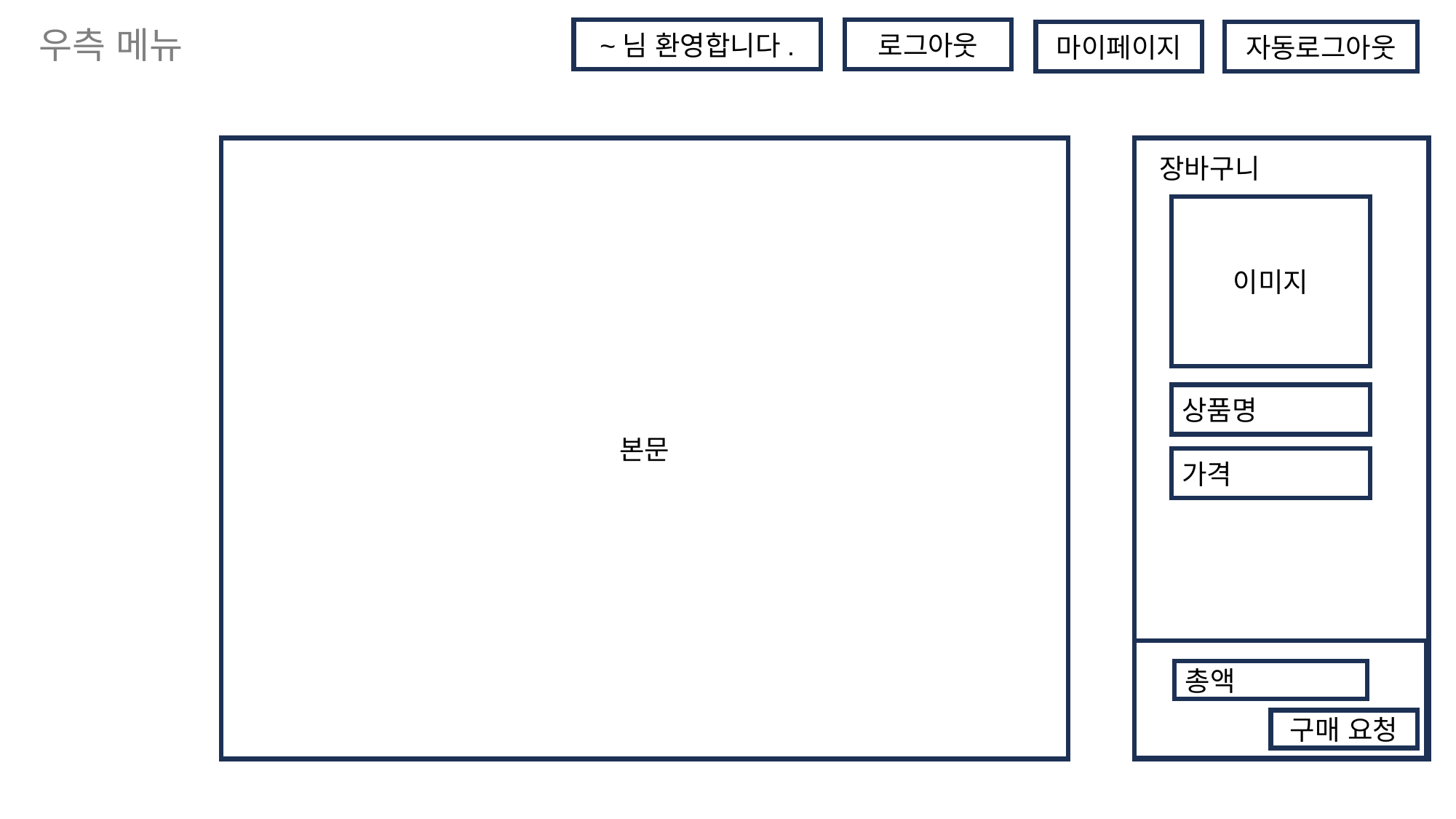

우측 메뉴
~님 환영합니다.
로그아웃
마이페이지
자동로그아웃
본문

장바구니
이미지
상품명
가격

총액
구매 요청